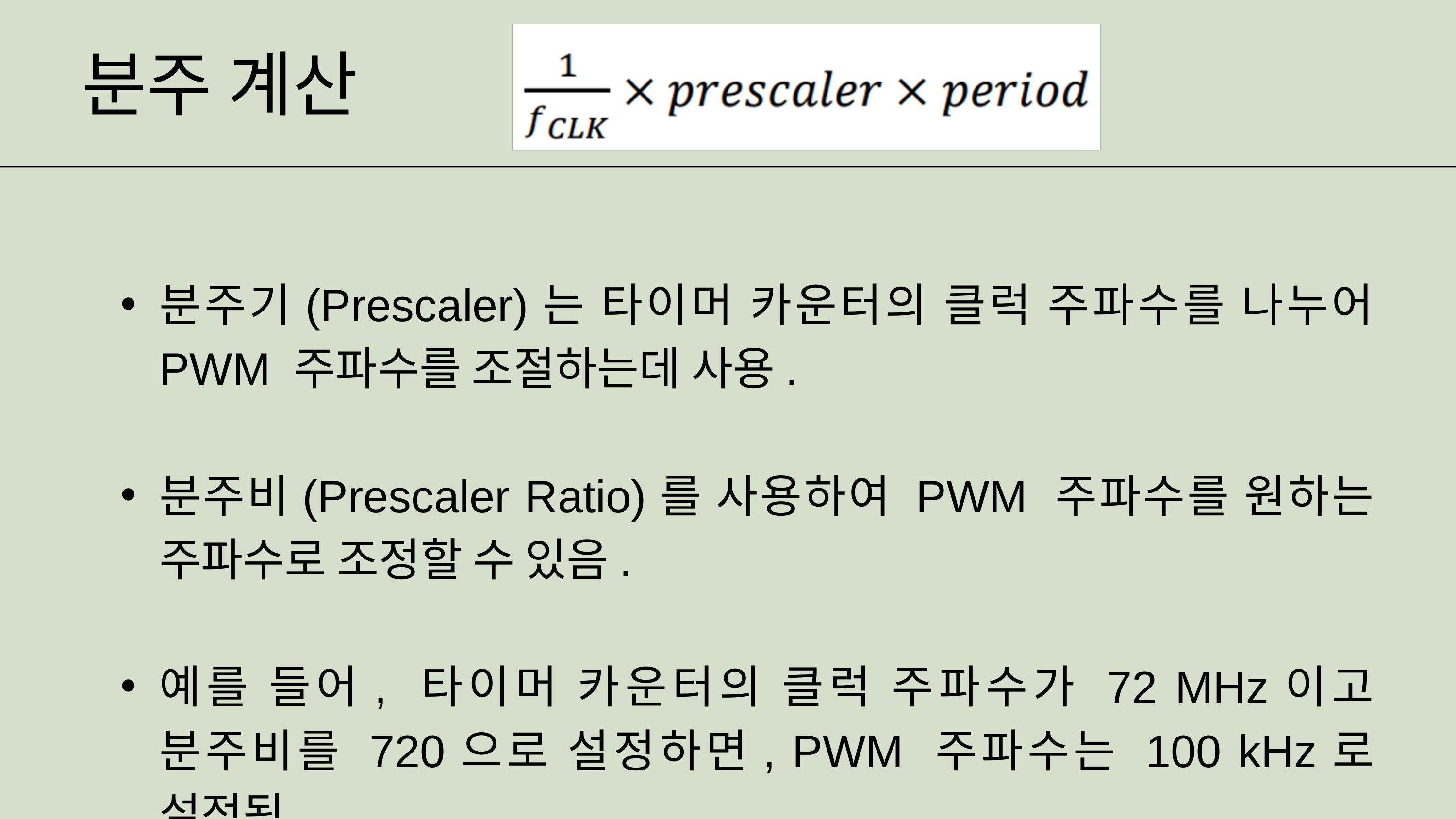

분주 계산

분주기(Prescaler)는 타이머 카운터의 클럭 주파수를 나누어 PWM 주파수를 조절하는데 사용.

분주비(Prescaler Ratio)를 사용하여 PWM 주파수를 원하는 주파수로 조정할 수 있음.

예를 들어, 타이머 카운터의 클럭 주파수가 72 MHz이고 분주비를 720으로 설정하면, PWM 주파수는 100 kHz로 설정됨.